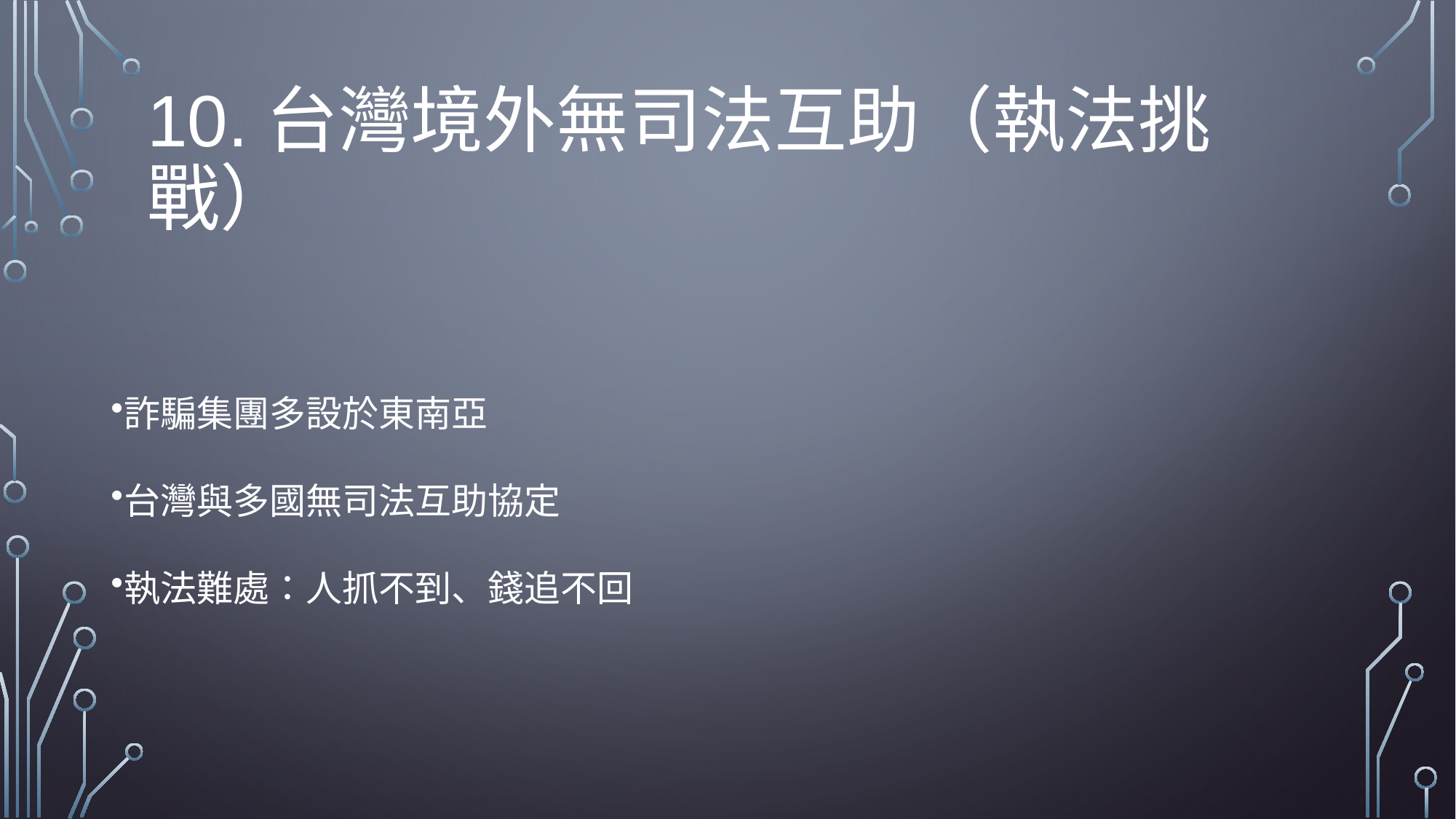

# 10.台灣境外無司法互助（執法挑戰）
詐騙集團多設於東南亞
台灣與多國無司法互助協定
執法難處：人抓不到、錢追不回